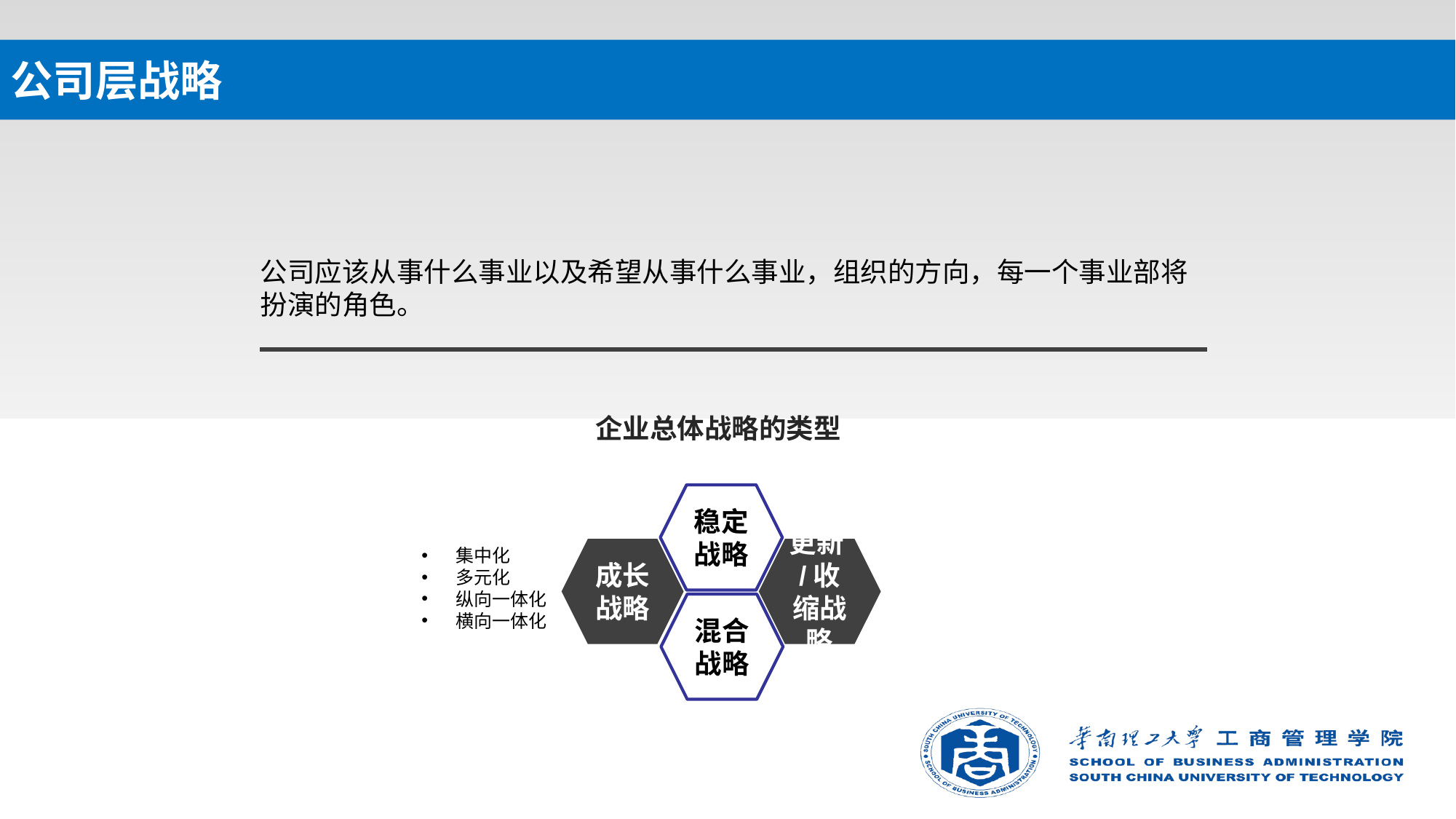

# 公司层战略
公司应该从事什么事业以及希望从事什么事业，组织的方向，每一个事业部将扮演的角色。

企业总体战略的类型
稳定战略
成长战略
更新/收缩战略
集中化
多元化
纵向一体化
横向一体化
混合战略